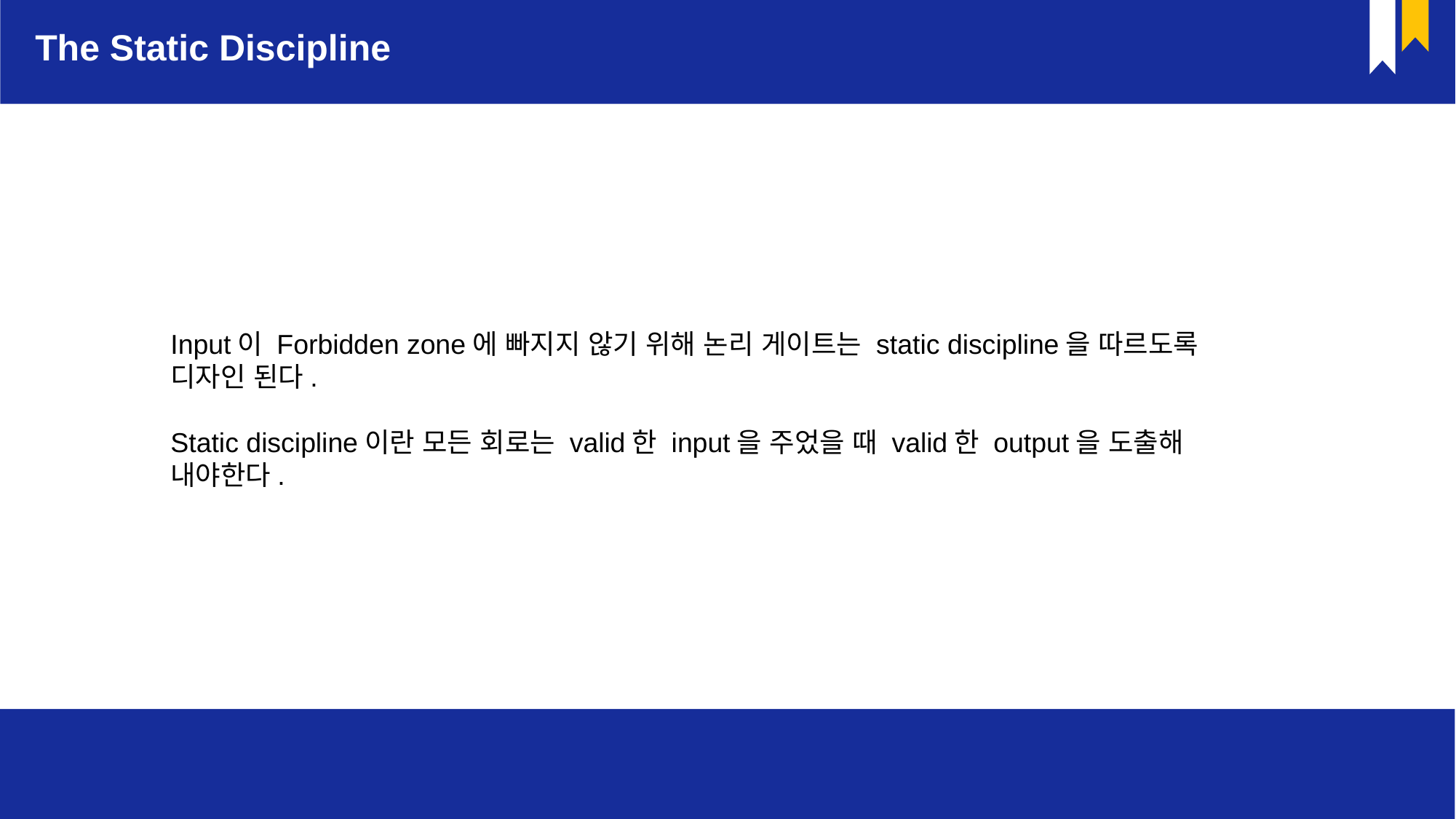

The Static Discipline
Input이 Forbidden zone에 빠지지 않기 위해 논리 게이트는 static discipline을 따르도록  디자인 된다.

Static discipline이란 모든 회로는 valid한 input을 주었을 때 valid한 output을 도출해 내야한다.